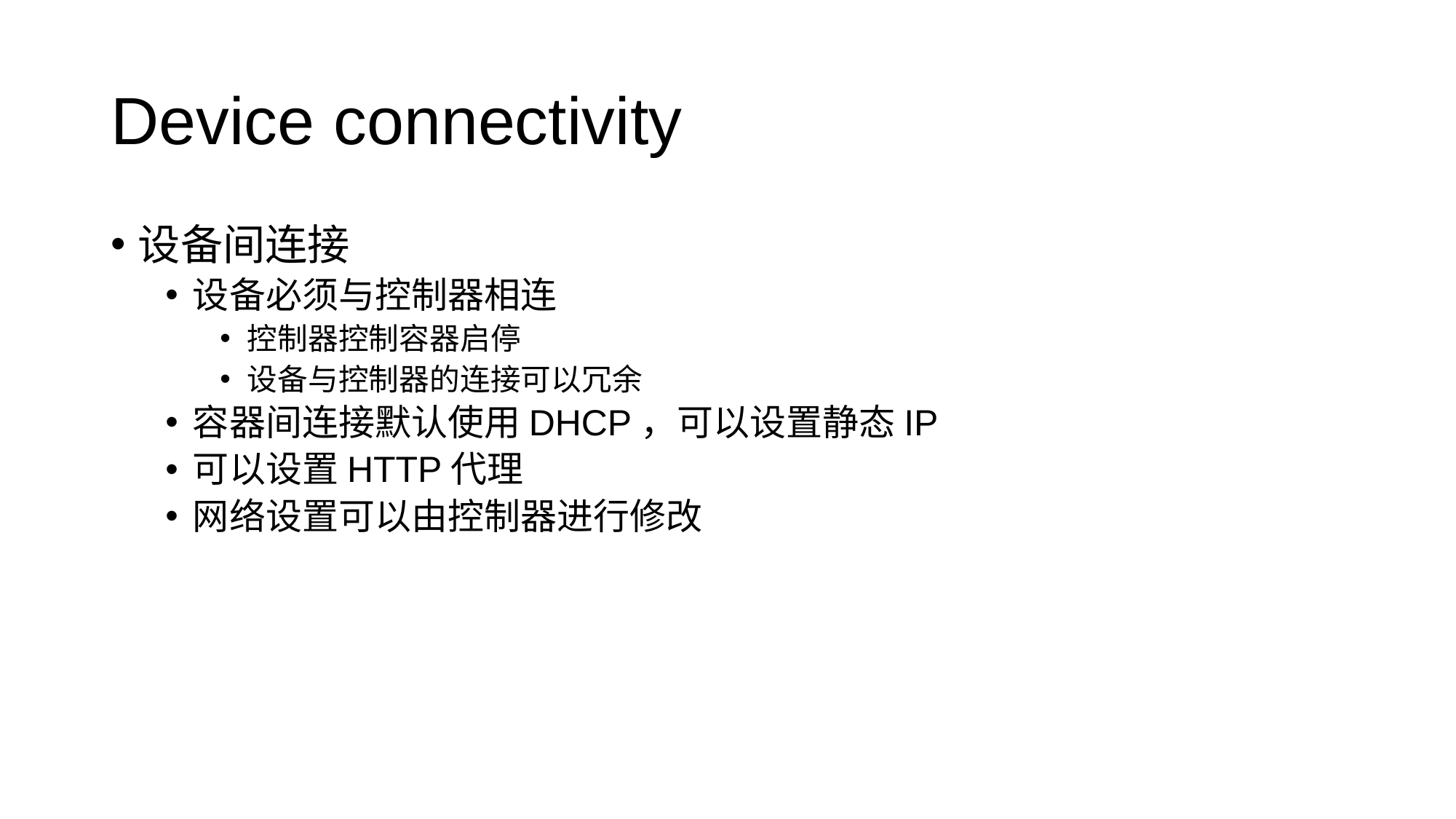

# Device connectivity
设备间连接
设备必须与控制器相连
控制器控制容器启停
设备与控制器的连接可以冗余
容器间连接默认使用DHCP，可以设置静态IP
可以设置HTTP代理
网络设置可以由控制器进行修改